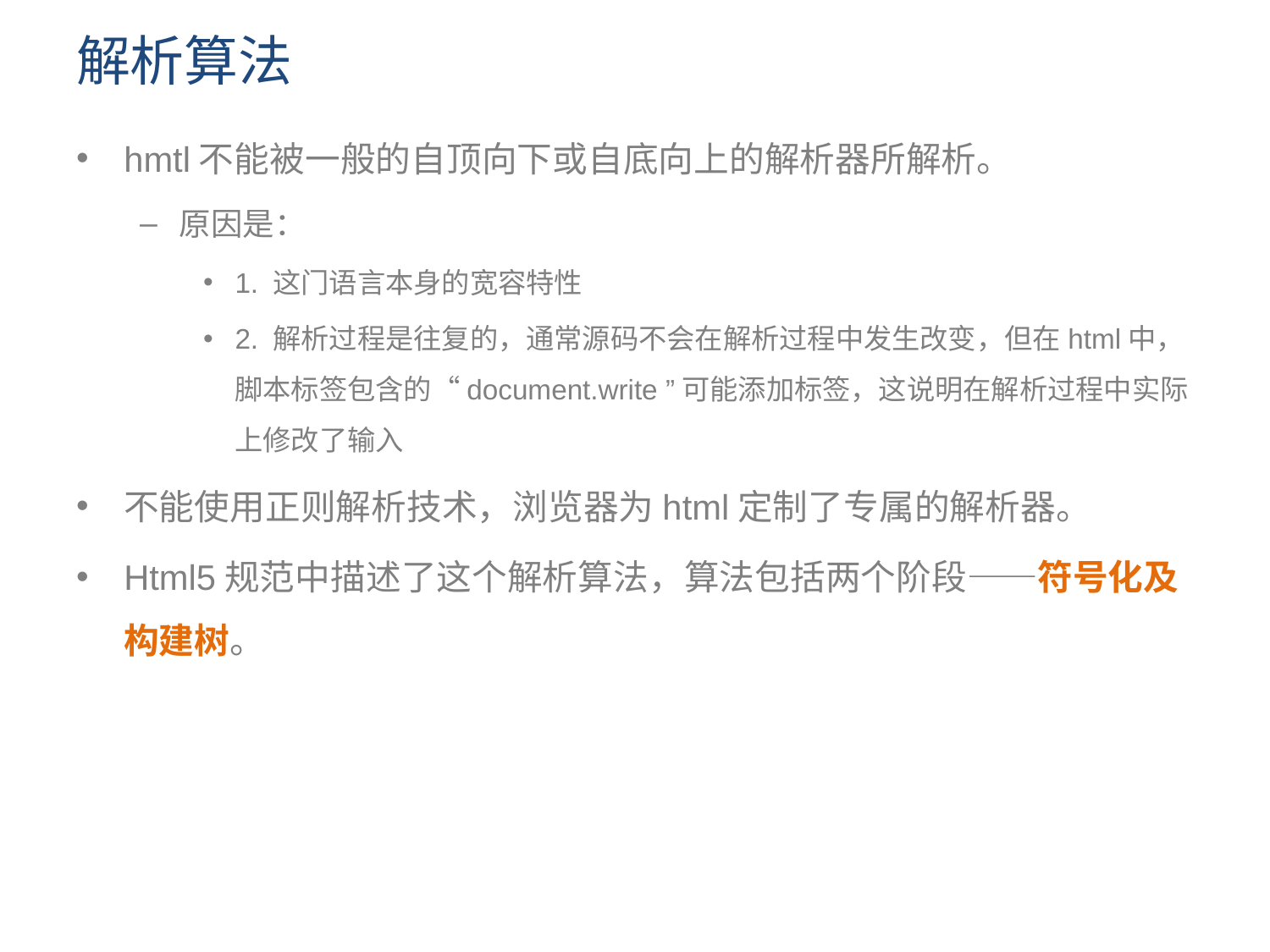

# 解析算法
hmtl不能被一般的自顶向下或自底向上的解析器所解析。
原因是：
1. 这门语言本身的宽容特性
2. 解析过程是往复的，通常源码不会在解析过程中发生改变，但在html中，脚本标签包含的“document.write ”可能添加标签，这说明在解析过程中实际上修改了输入
不能使用正则解析技术，浏览器为html定制了专属的解析器。
Html5规范中描述了这个解析算法，算法包括两个阶段——符号化及构建树。